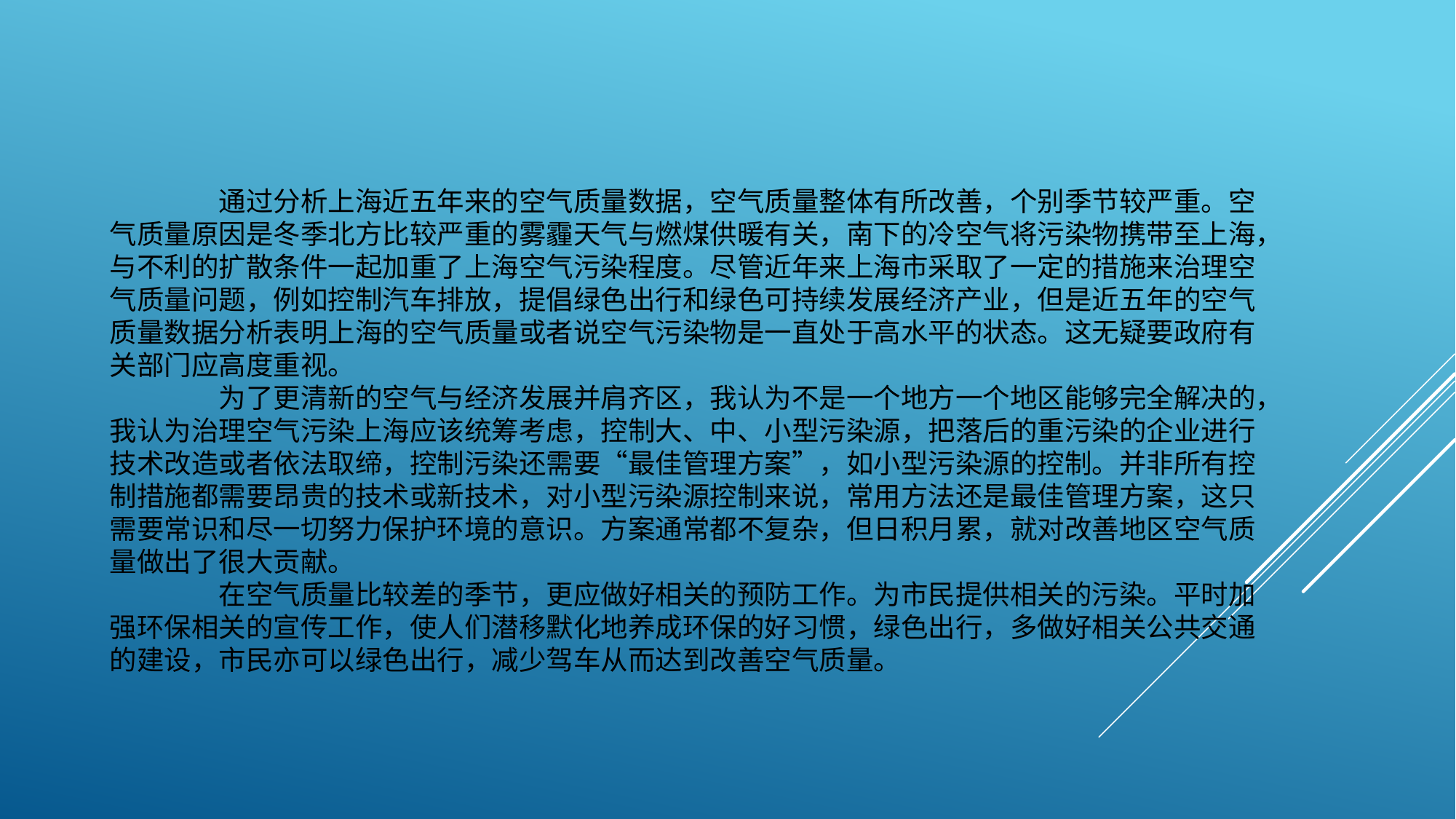

通过分析上海近五年来的空气质量数据，空气质量整体有所改善，个别季节较严重。空气质量原因是冬季北方比较严重的雾霾天气与燃煤供暖有关，南下的冷空气将污染物携带至上海，与不利的扩散条件一起加重了上海空气污染程度。尽管近年来上海市采取了一定的措施来治理空气质量问题，例如控制汽车排放，提倡绿色出行和绿色可持续发展经济产业，但是近五年的空气质量数据分析表明上海的空气质量或者说空气污染物是一直处于高水平的状态。这无疑要政府有关部门应高度重视。
	为了更清新的空气与经济发展并肩齐区，我认为不是一个地方一个地区能够完全解决的，我认为治理空气污染上海应该统筹考虑，控制大、中、小型污染源，把落后的重污染的企业进行技术改造或者依法取缔，控制污染还需要“最佳管理方案”，如小型污染源的控制。并非所有控制措施都需要昂贵的技术或新技术，对小型污染源控制来说，常用方法还是最佳管理方案，这只需要常识和尽一切努力保护环境的意识。方案通常都不复杂，但日积月累，就对改善地区空气质量做出了很大贡献。
	在空气质量比较差的季节，更应做好相关的预防工作。为市民提供相关的污染。平时加强环保相关的宣传工作，使人们潜移默化地养成环保的好习惯，绿色出行，多做好相关公共交通的建设，市民亦可以绿色出行，减少驾车从而达到改善空气质量。